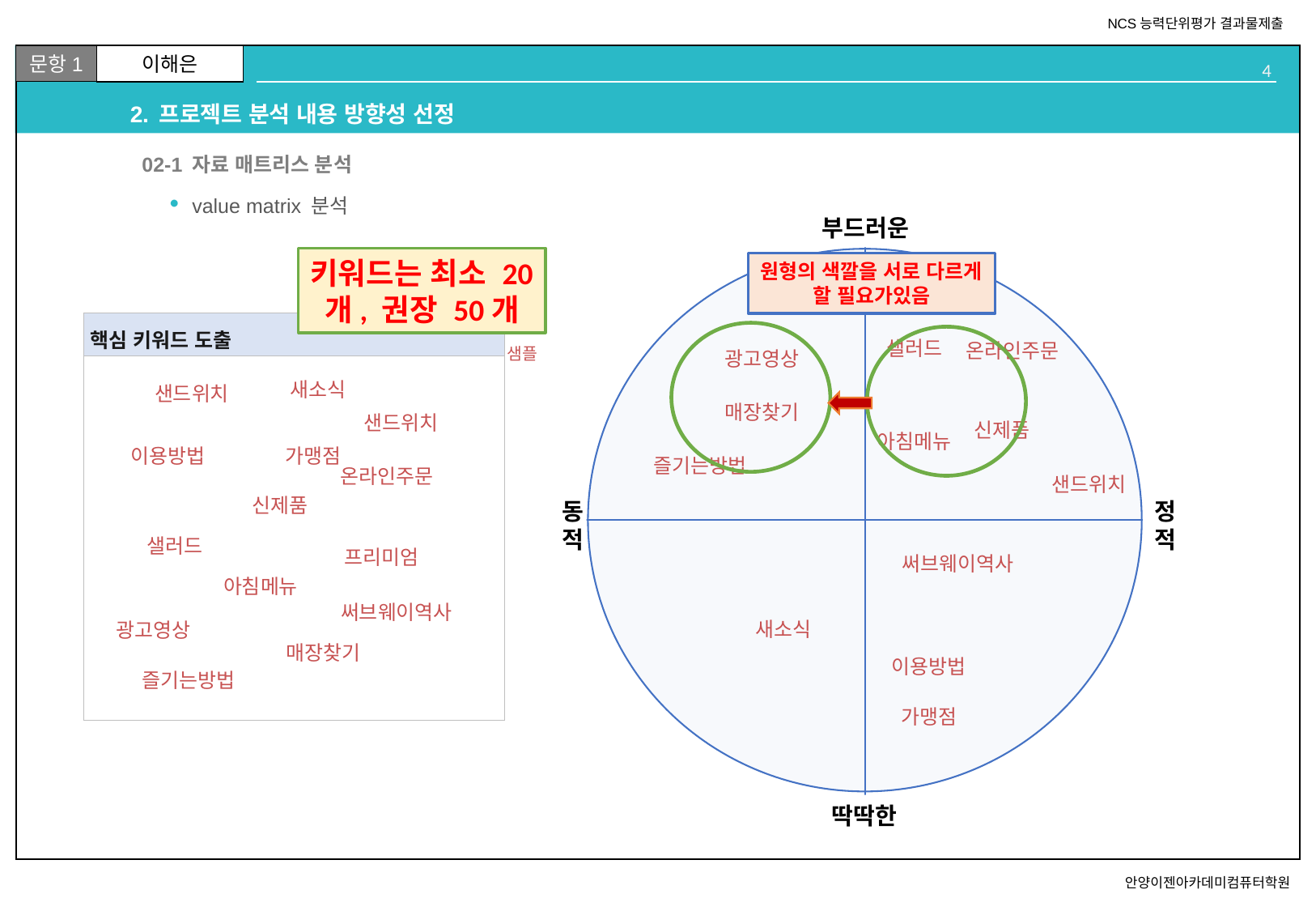

# 2. 프로젝트 분석 내용 방향성 선정
02
02-1 자료 매트리스 분석
value matrix 분석
키워드는 최소 20개, 권장 50개
원형의 색깔을 서로 다르게 할 필요가있음

샐러드
온라인주문
샘플
광고영상
새소식
샌드위치
매장찾기
샌드위치
신제품
아침메뉴
가맹점
이용방법
즐기는방법
온라인주문
샌드위치
신제품
샐러드
프리미엄
써브웨이역사
아침메뉴
써브웨이역사
새소식
광고영상
매장찾기
이용방법
즐기는방법
가맹점